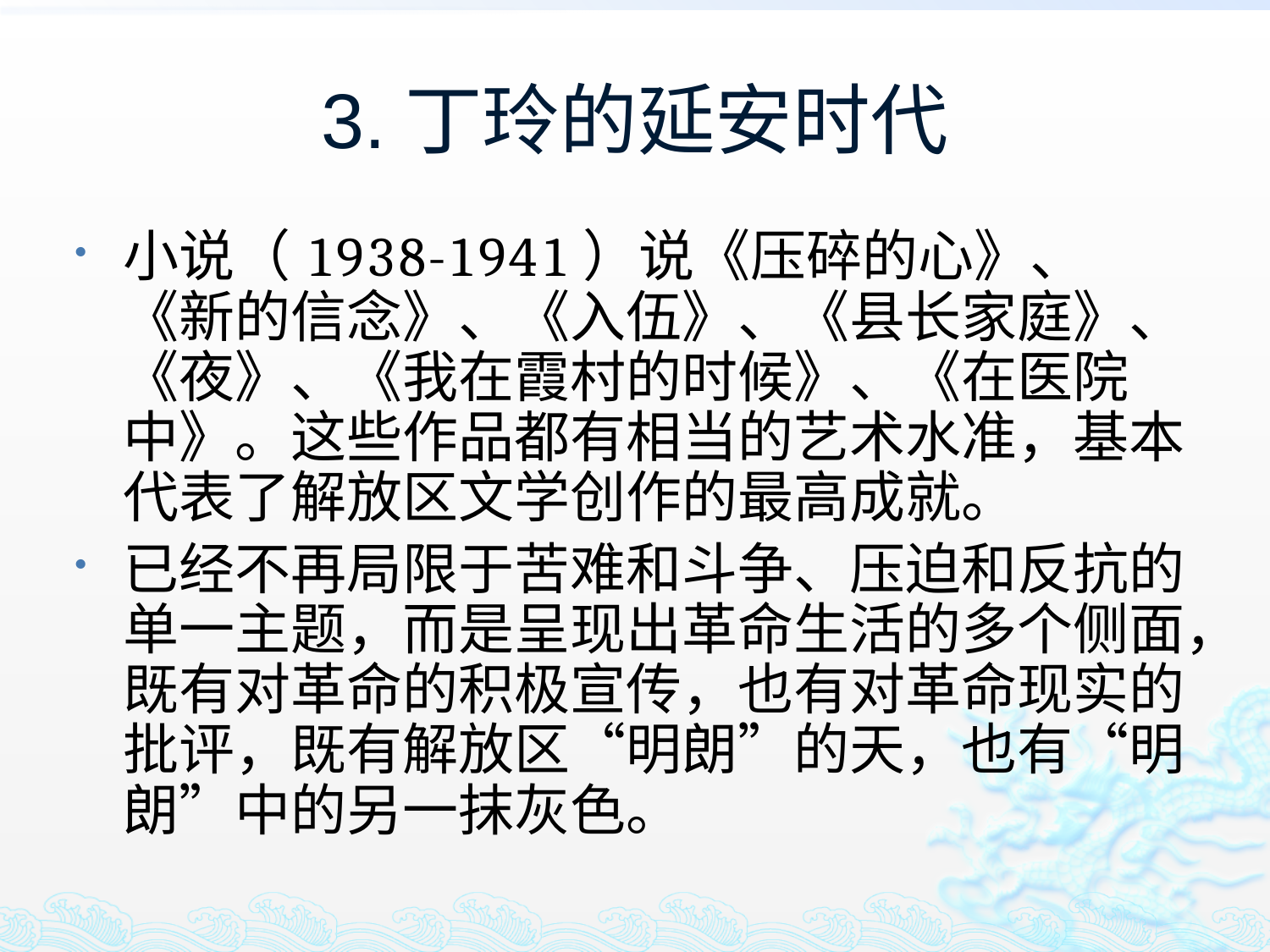

# 3.丁玲的延安时代
小说（1938-1941）说《压碎的心》、《新的信念》、《入伍》、《县长家庭》、《夜》、《我在霞村的时候》、《在医院中》。这些作品都有相当的艺术水准，基本代表了解放区文学创作的最高成就。
已经不再局限于苦难和斗争、压迫和反抗的单一主题，而是呈现出革命生活的多个侧面，既有对革命的积极宣传，也有对革命现实的批评，既有解放区“明朗”的天，也有“明朗”中的另一抹灰色。